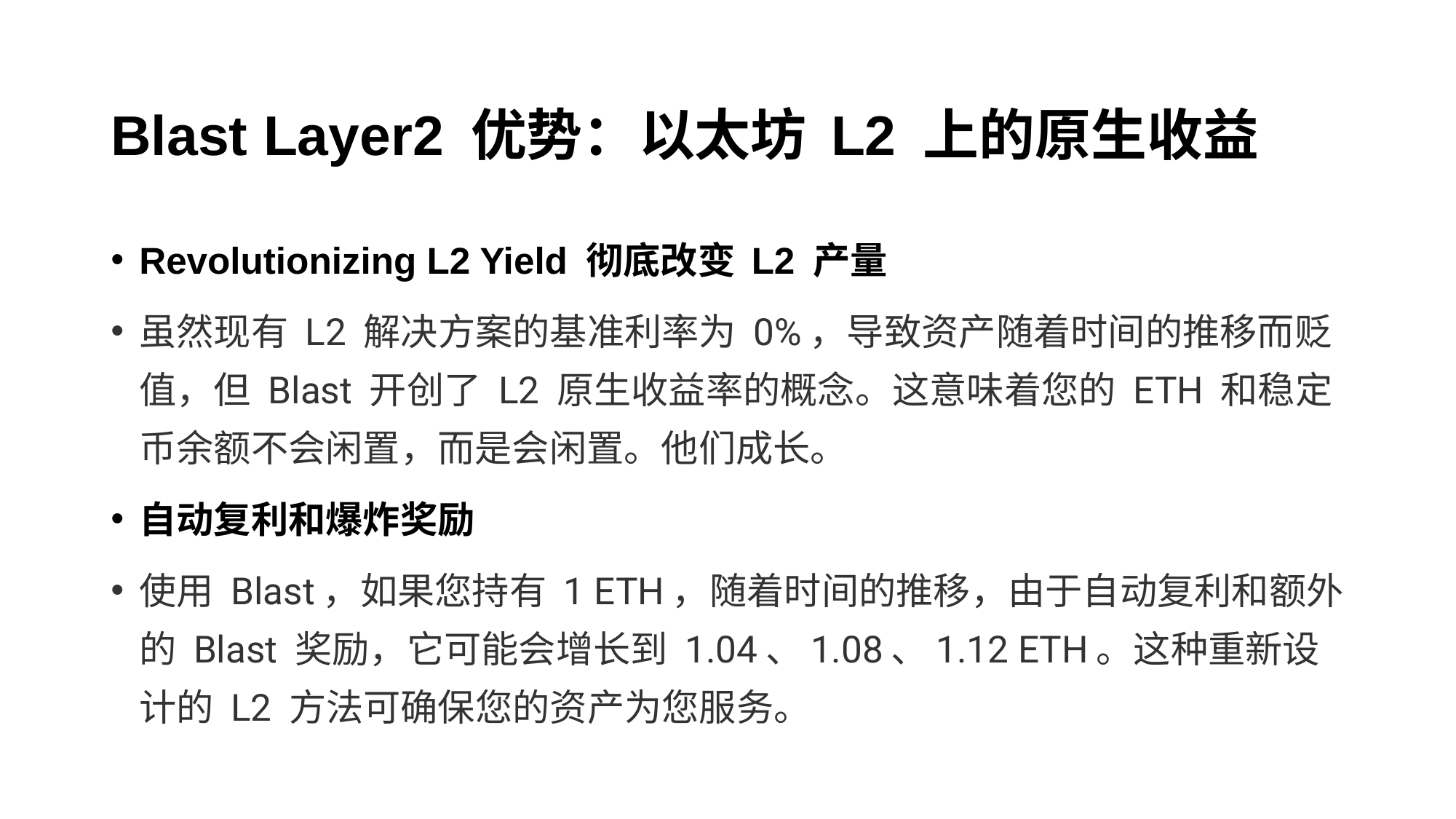

# Blast Layer2 优势：以太坊 L2 上的原生收益
Revolutionizing L2 Yield 彻底改变 L2 产量
虽然现有 L2 解决方案的基准利率为 0%，导致资产随着时间的推移而贬值，但 Blast 开创了 L2 原生收益率的概念。这意味着您的 ETH 和稳定币余额不会闲置，而是会闲置。他们成长。
自动复利和爆炸奖励
使用 Blast，如果您持有 1 ETH，随着时间的推移，由于自动复利和额外的 Blast 奖励，它可能会增长到 1.04、1.08、1.12 ETH。这种重新设计的 L2 方法可确保您的资产为您服务。